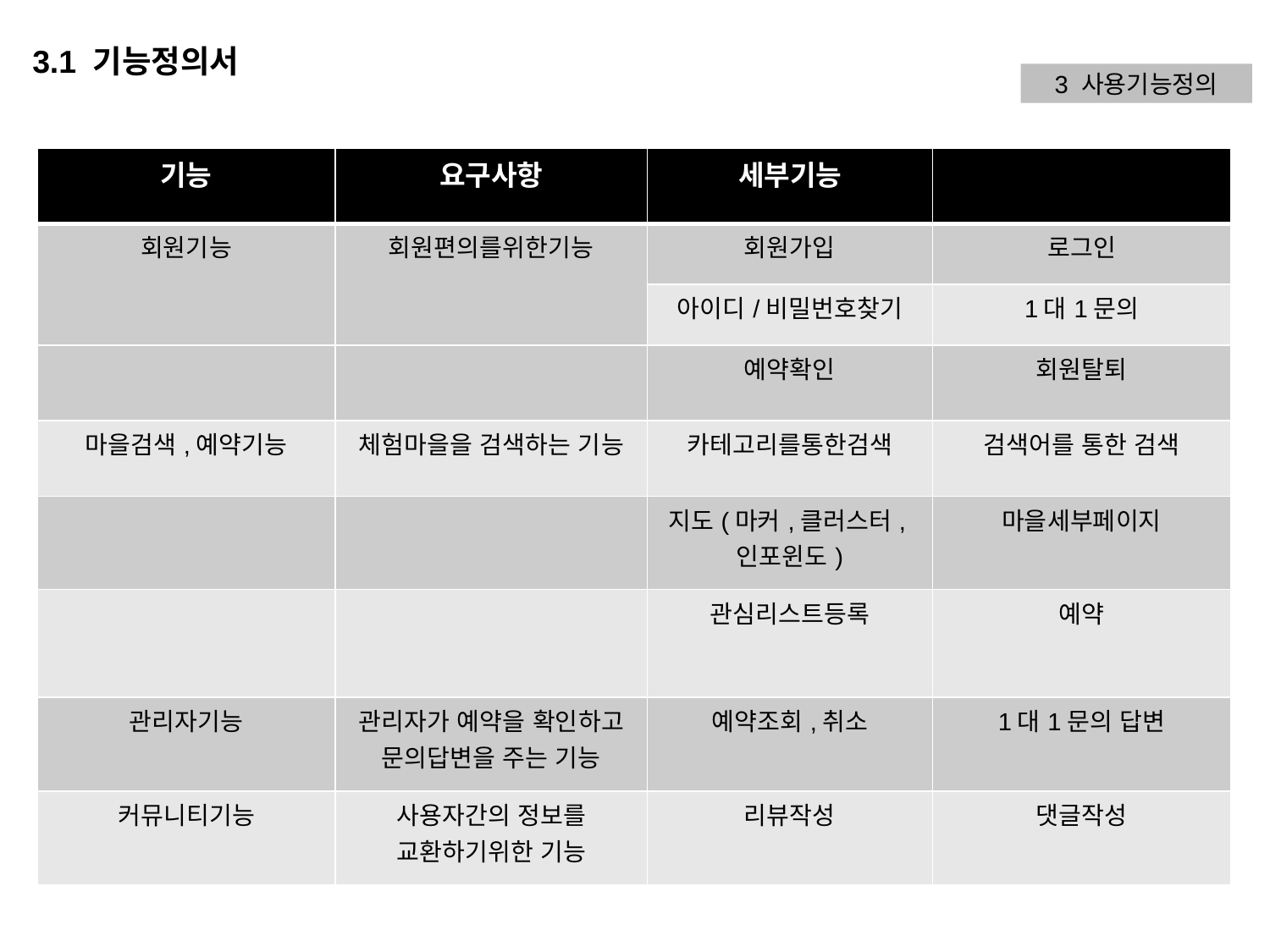

3.1 기능정의서
3 사용기능정의
| 기능 | 요구사항 | 세부기능 |  |
| --- | --- | --- | --- |
| 회원기능 | 회원편의를위한기능 | 회원가입 | 로그인 |
|  |  | 아이디/비밀번호찾기 | 1대1문의 |
|  |  | 예약확인 | 회원탈퇴 |
| 마을검색,예약기능 | 체험마을을 검색하는 기능 | 카테고리를통한검색 | 검색어를 통한 검색 |
|  |  | 지도(마커,클러스터,인포윈도) | 마을세부페이지 |
|  |  | 관심리스트등록 | 예약 |
| 관리자기능 | 관리자가 예약을 확인하고 문의답변을 주는 기능 | 예약조회,취소 | 1대1문의 답변 |
| 커뮤니티기능 | 사용자간의 정보를 교환하기위한 기능 | 리뷰작성 | 댓글작성 |